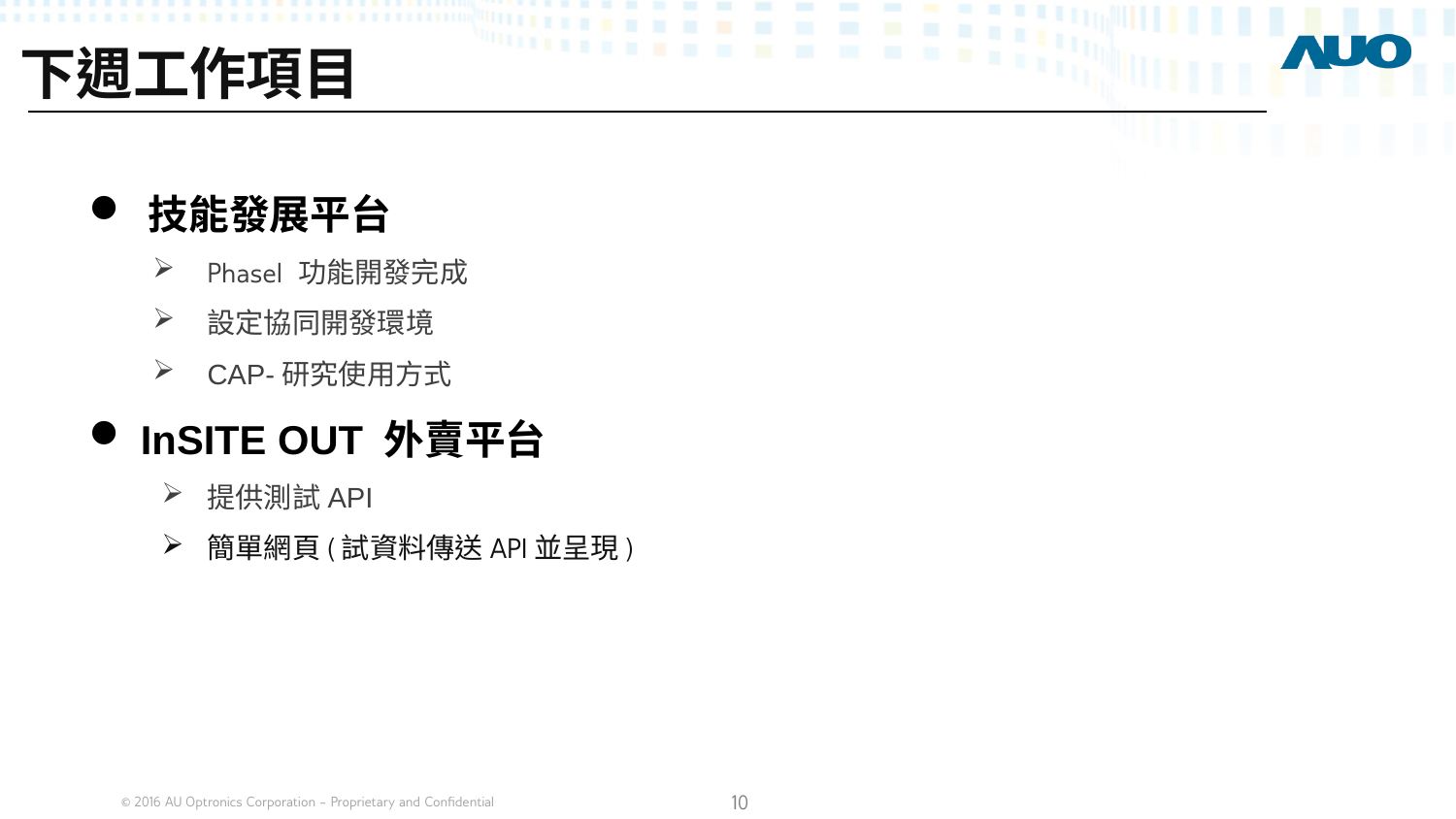

# 下週工作項目
 技能發展平台
PhaseI 功能開發完成
設定協同開發環境
CAP-研究使用方式
 InSITE OUT 外賣平台
提供測試API
簡單網頁(試資料傳送API並呈現)